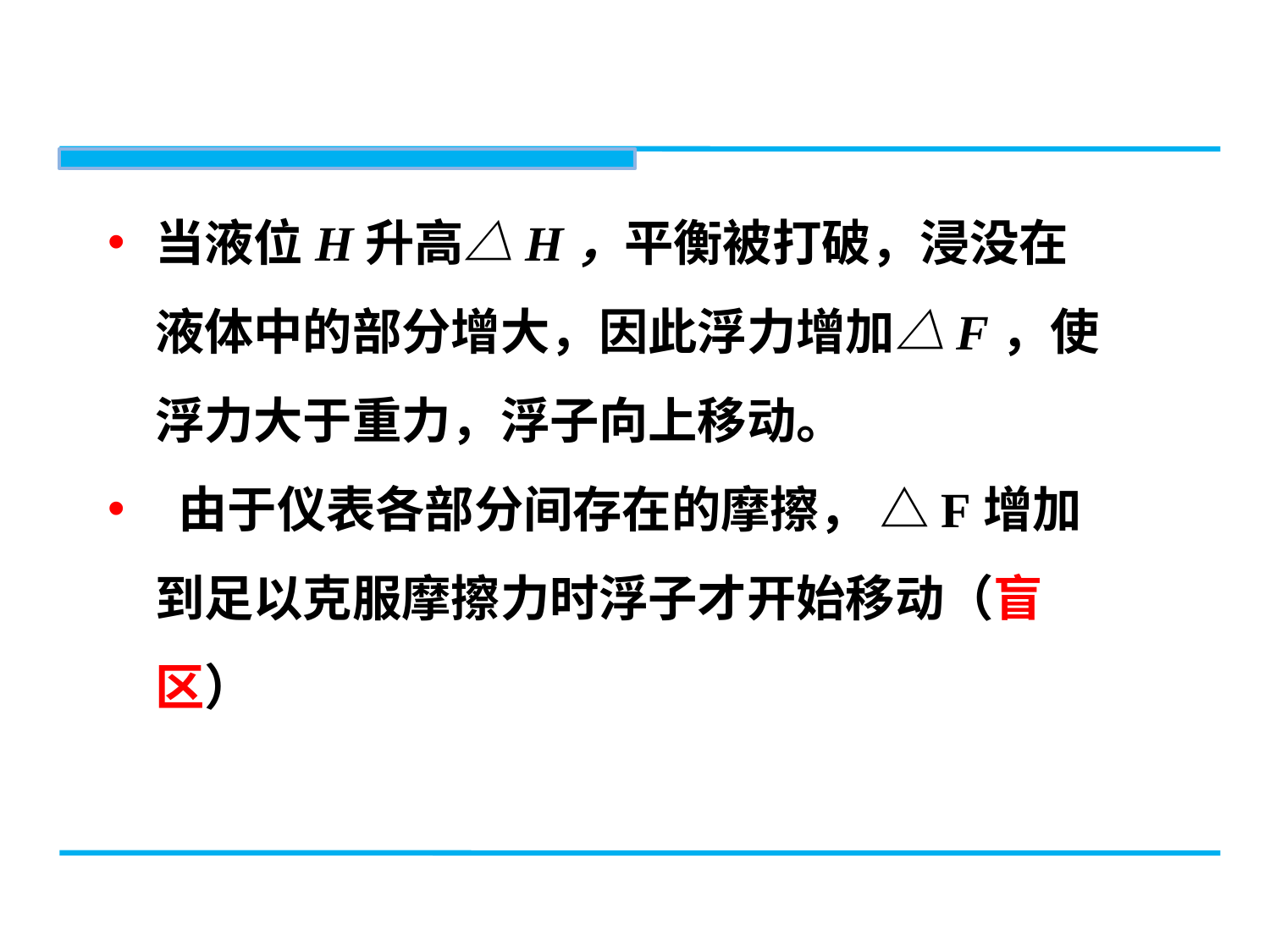

当液位H升高△H，平衡被打破，浸没在液体中的部分增大，因此浮力增加△F，使浮力大于重力，浮子向上移动。
 由于仪表各部分间存在的摩擦， △F增加到足以克服摩擦力时浮子才开始移动（盲区）